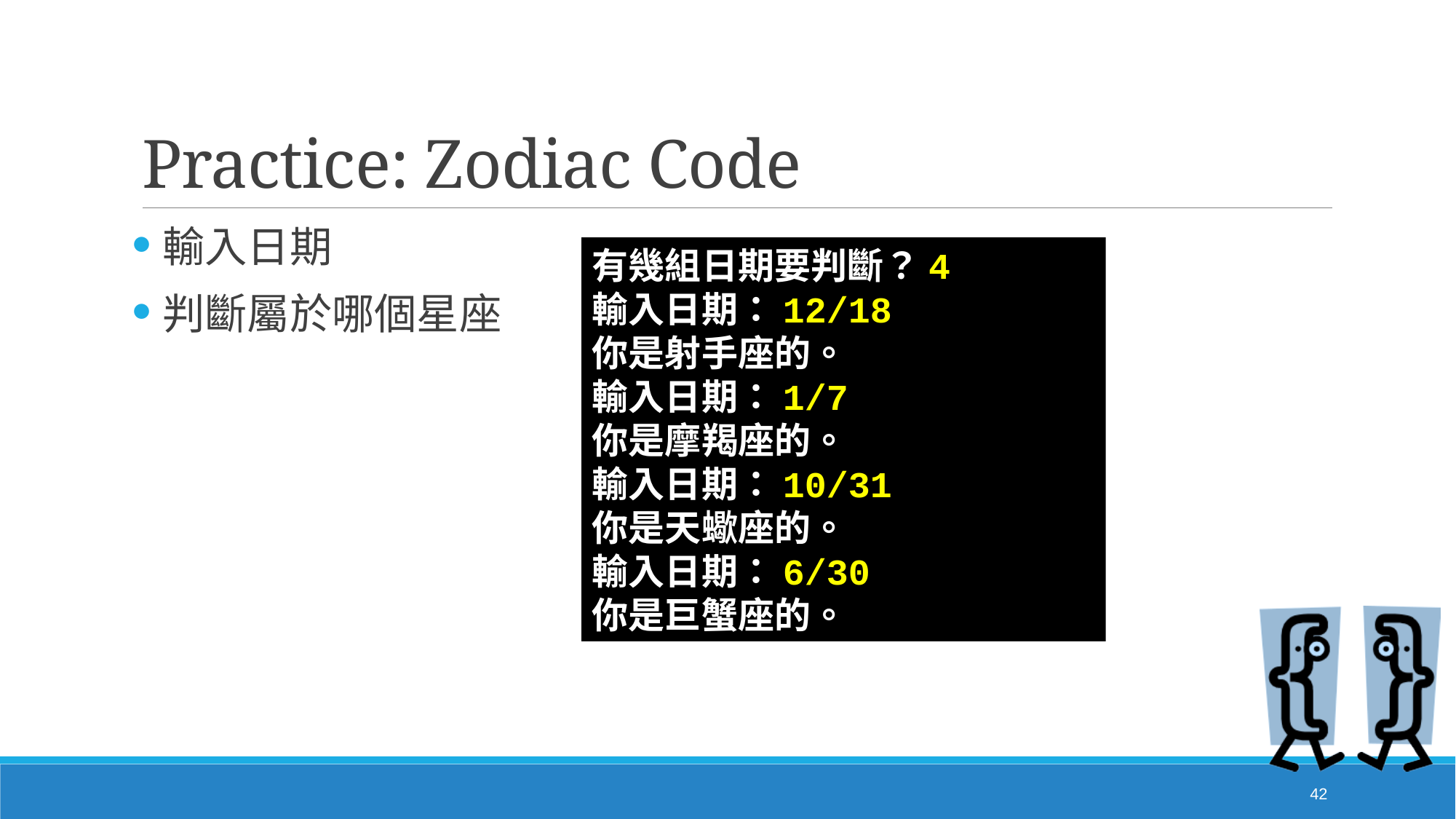

# Practice: Zodiac Code
輸入日期
判斷屬於哪個星座
有幾組日期要判斷？4
輸入日期：12/18
你是射手座的。
輸入日期：1/7
你是摩羯座的。
輸入日期：10/31
你是天蠍座的。
輸入日期：6/30
你是巨蟹座的。
42